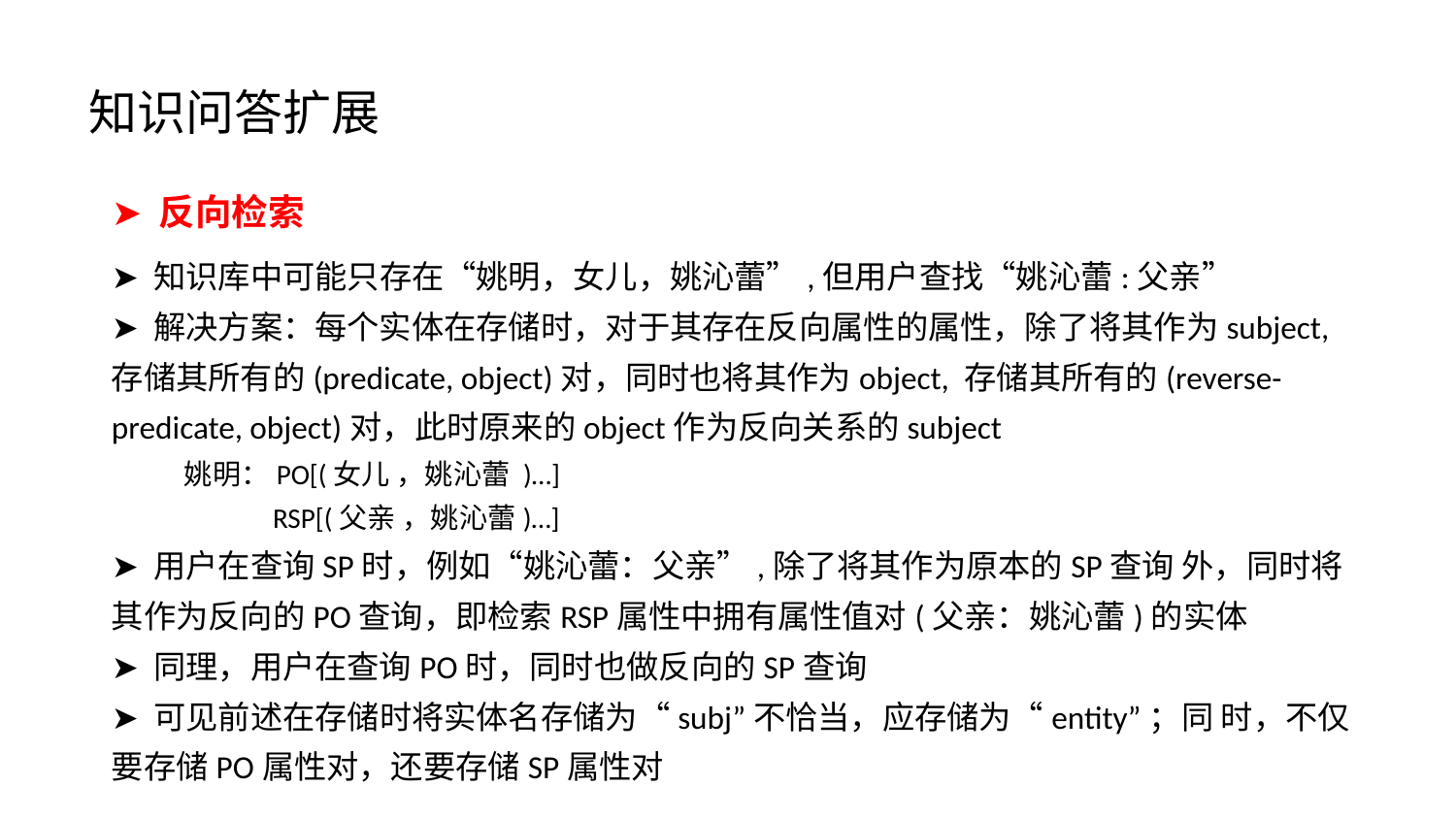

# 知识问答扩展
➤ 反向检索
➤ 知识库中可能只存在“姚明，女儿，姚沁蕾”,但用户查找“姚沁蕾:父亲”
➤ 解决方案：每个实体在存储时，对于其存在反向属性的属性，除了将其作为subject,存储其所有的(predicate, object)对，同时也将其作为object, 存储其所有的(reverse-predicate, object)对，此时原来的object作为反向关系的subject
姚明：PO[(女儿 ，姚沁蕾 )…]
              RSP[(父亲 ，姚沁蕾)…]
➤ 用户在查询SP时，例如“姚沁蕾：父亲”,除了将其作为原本的SP查询 外，同时将其作为反向的PO查询，即检索RSP属性中拥有属性值对(父亲：姚沁蕾)的实体
➤ 同理，用户在查询PO时，同时也做反向的SP查询
➤ 可见前述在存储时将实体名存储为“subj”不恰当，应存储为“entity”；同 时，不仅要存储PO属性对，还要存储SP属性对